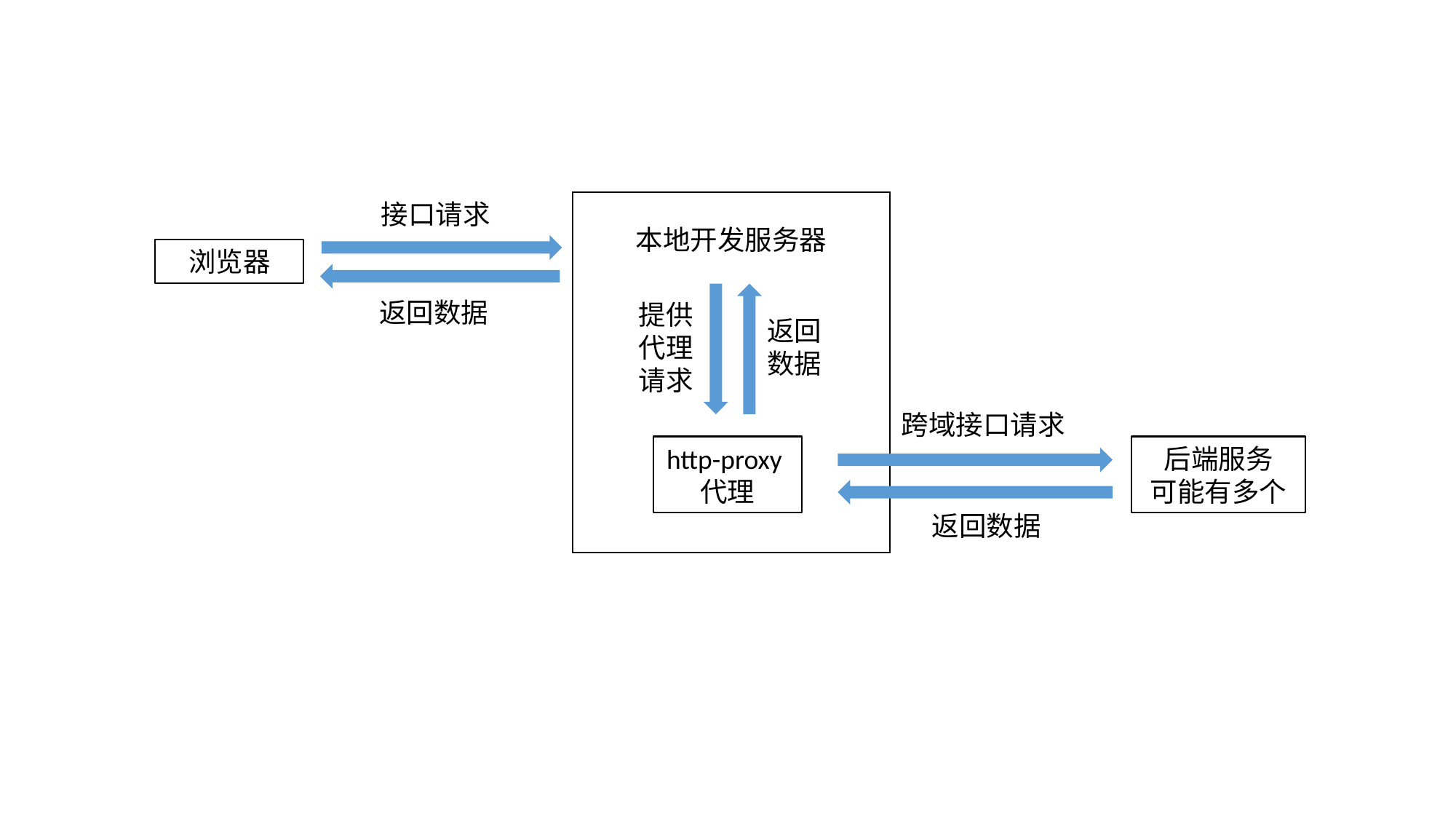

接口请求

本地开发服务器

浏览器

返回数据
提供代理请求
返回
数据

跨域接口请求
http-proxy代理
后端服务
可能有多个

返回数据